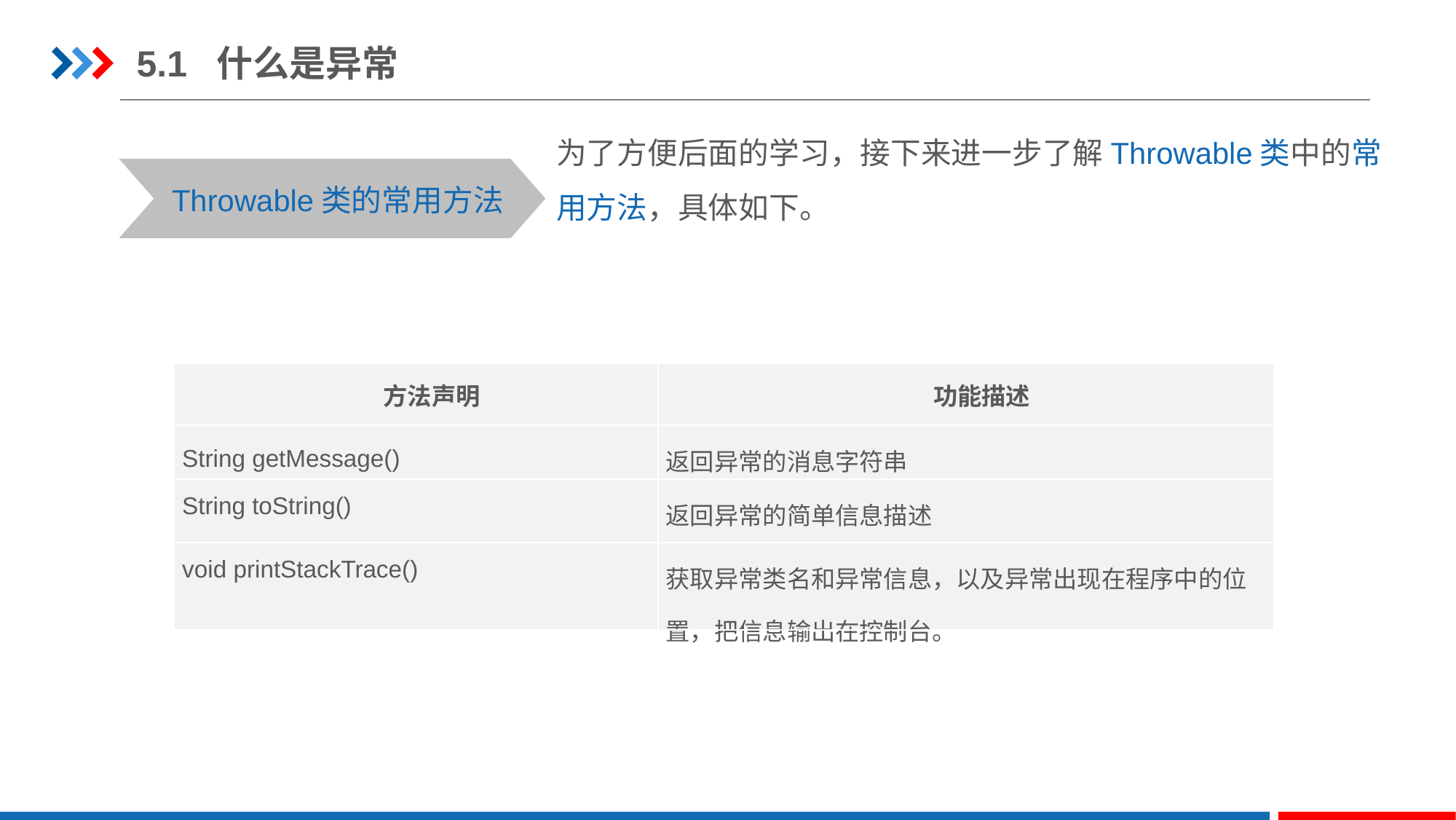

5.1  什么是异常
为了方便后面的学习，接下来进一步了解Throwable类中的常用方法，具体如下。

Throwable类的常用方法
| 方法声明 | 功能描述 |
| --- | --- |
| String getMessage() | 返回异常的消息字符串 |
| String toString() | 返回异常的简单信息描述 |
| void printStackTrace() | 获取异常类名和异常信息，以及异常出现在程序中的位置，把信息输出在控制台。 |